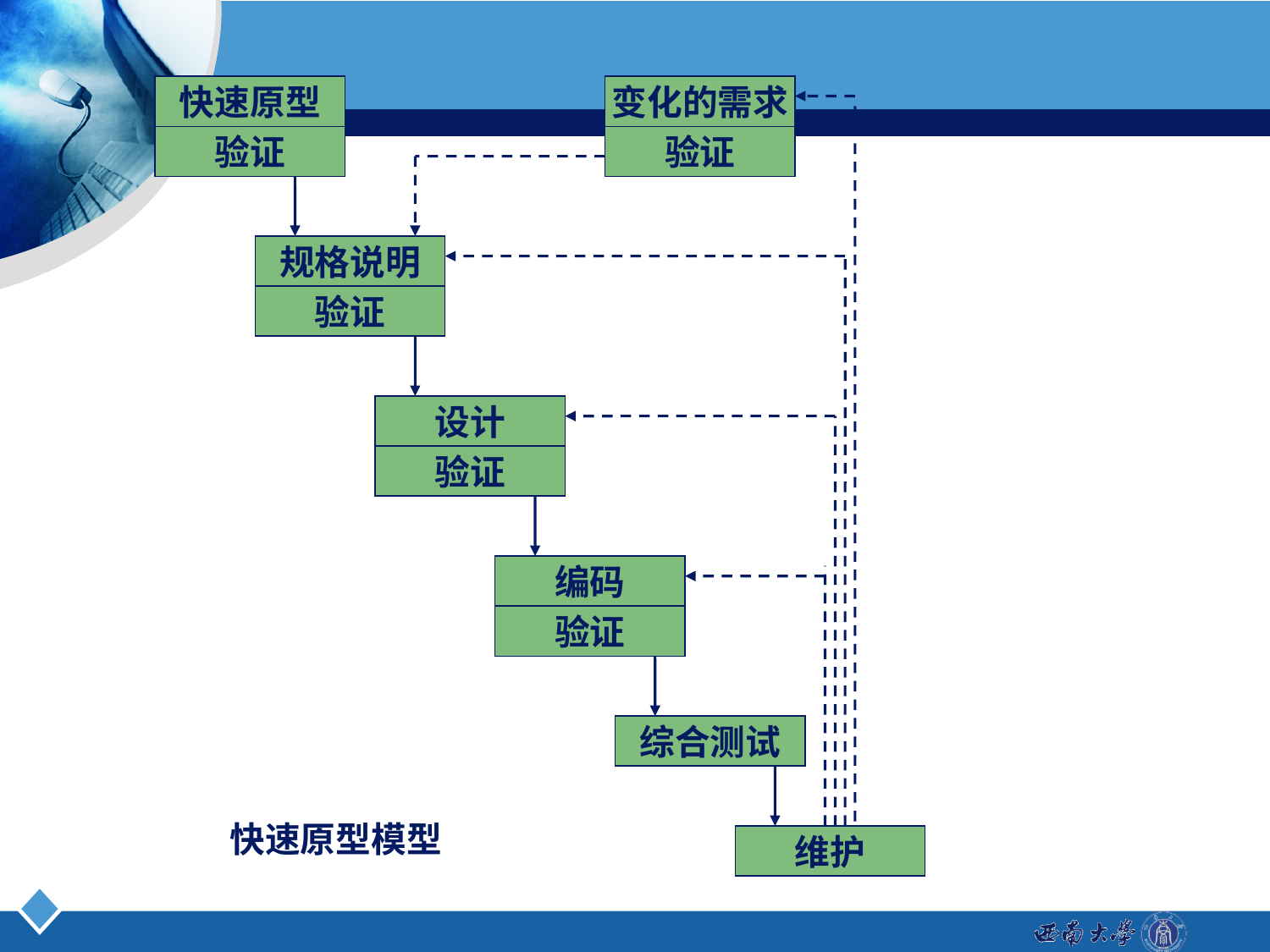

快速原型
验证

规格说明
验证

设计
验证

编码
验证

综合测试

维护
变化的需求
验证

快速原型模型